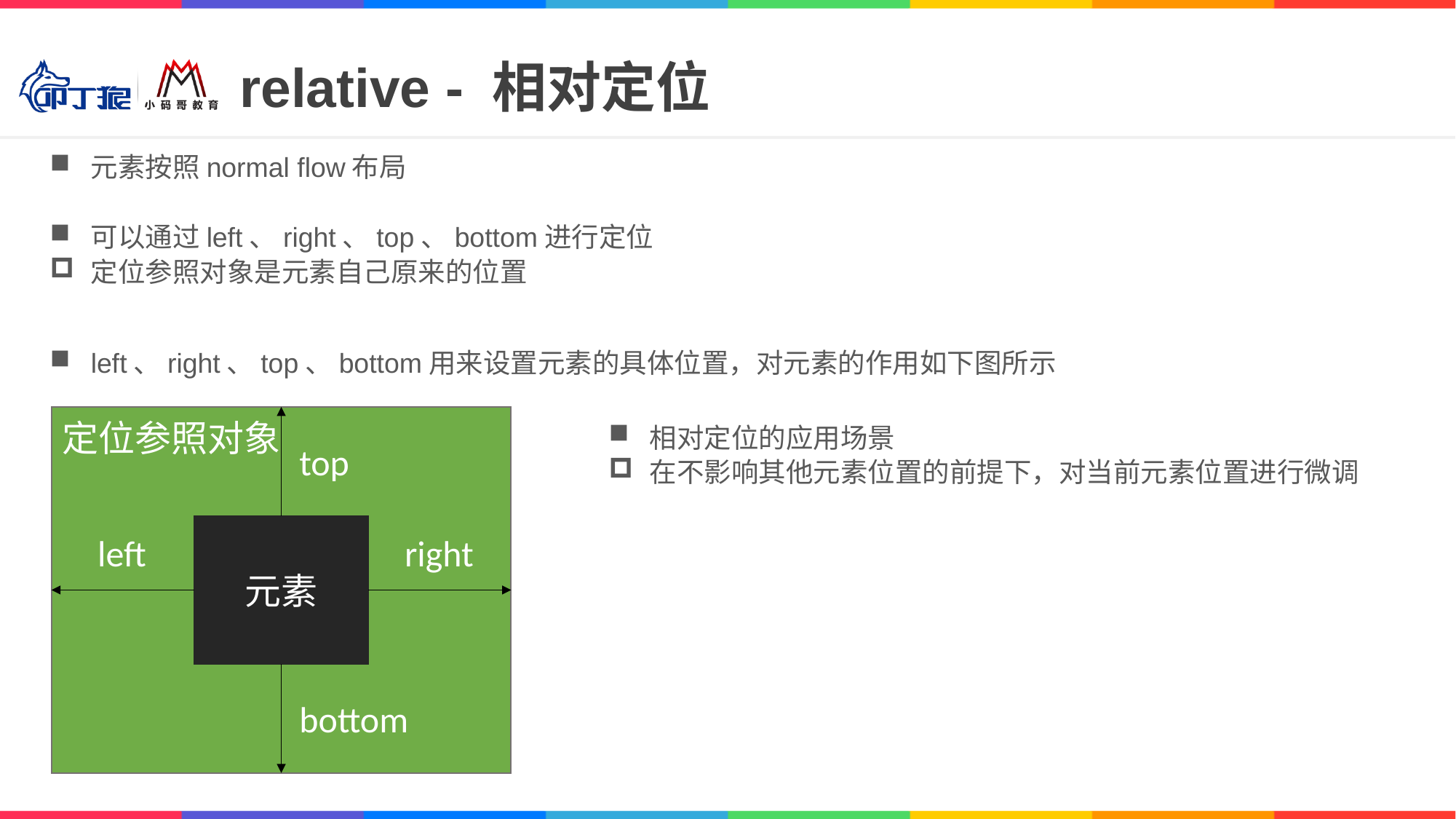

# relative - 相对定位

元素按照normal flow布局

可以通过left、right、top、bottom进行定位
定位参照对象是元素自己原来的位置
left、right、top、bottom用来设置元素的具体位置，对元素的作用如下图所示
定位参照对象

相对定位的应用场景
在不影响其他元素位置的前提下，对当前元素位置进行微调
top
元素
right
left
bottom